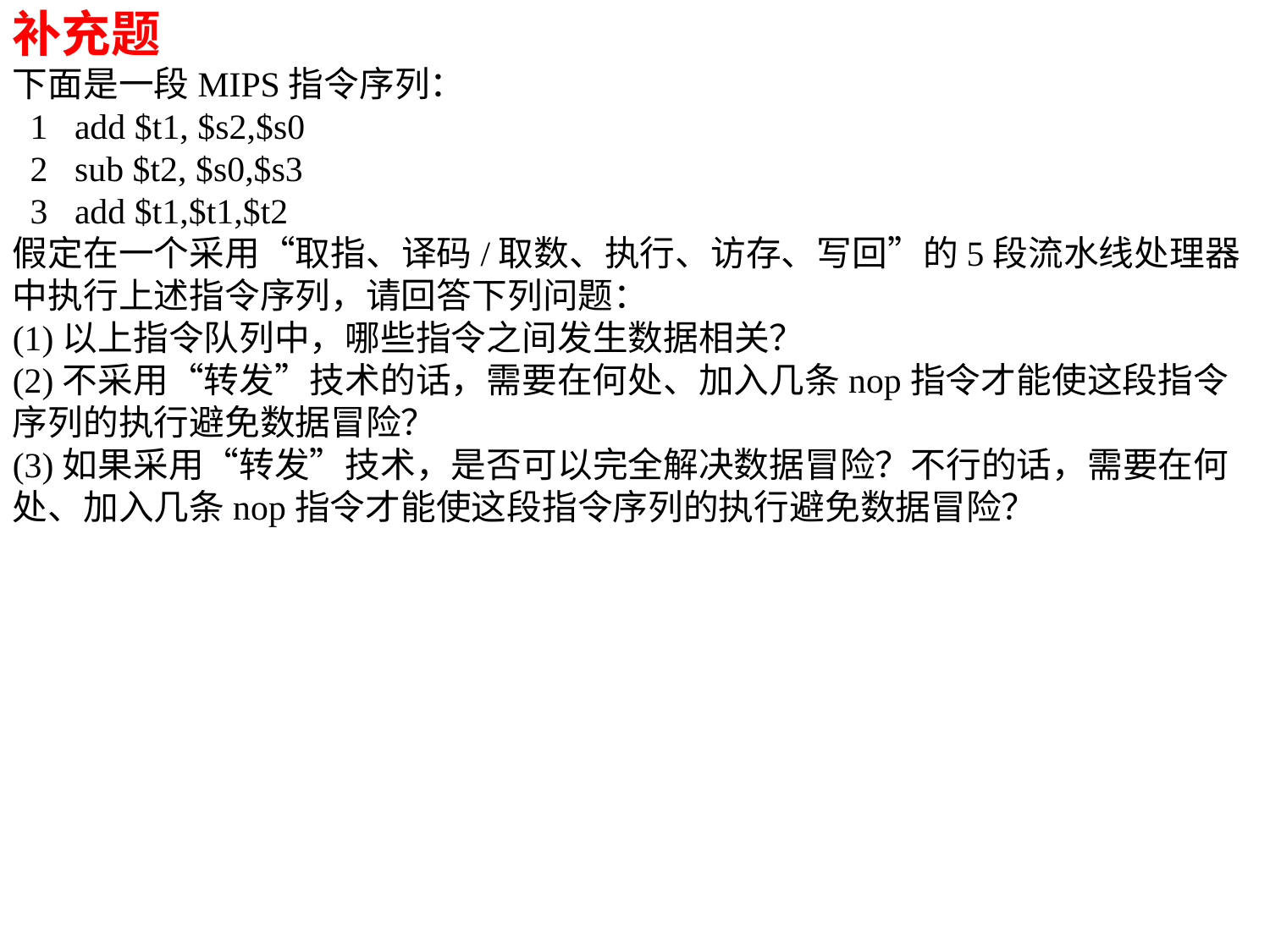

补充题
下面是一段MIPS指令序列：
  1   add $t1, $s2,$s0
  2   sub $t2, $s0,$s3
  3   add $t1,$t1,$t2
假定在一个采用“取指、译码/取数、执行、访存、写回”的5段流水线处理器中执行上述指令序列，请回答下列问题：
(1)以上指令队列中，哪些指令之间发生数据相关？
(2)不采用“转发”技术的话，需要在何处、加入几条nop指令才能使这段指令序列的执行避免数据冒险？
(3)如果采用“转发”技术，是否可以完全解决数据冒险？不行的话，需要在何处、加入几条nop指令才能使这段指令序列的执行避免数据冒险？